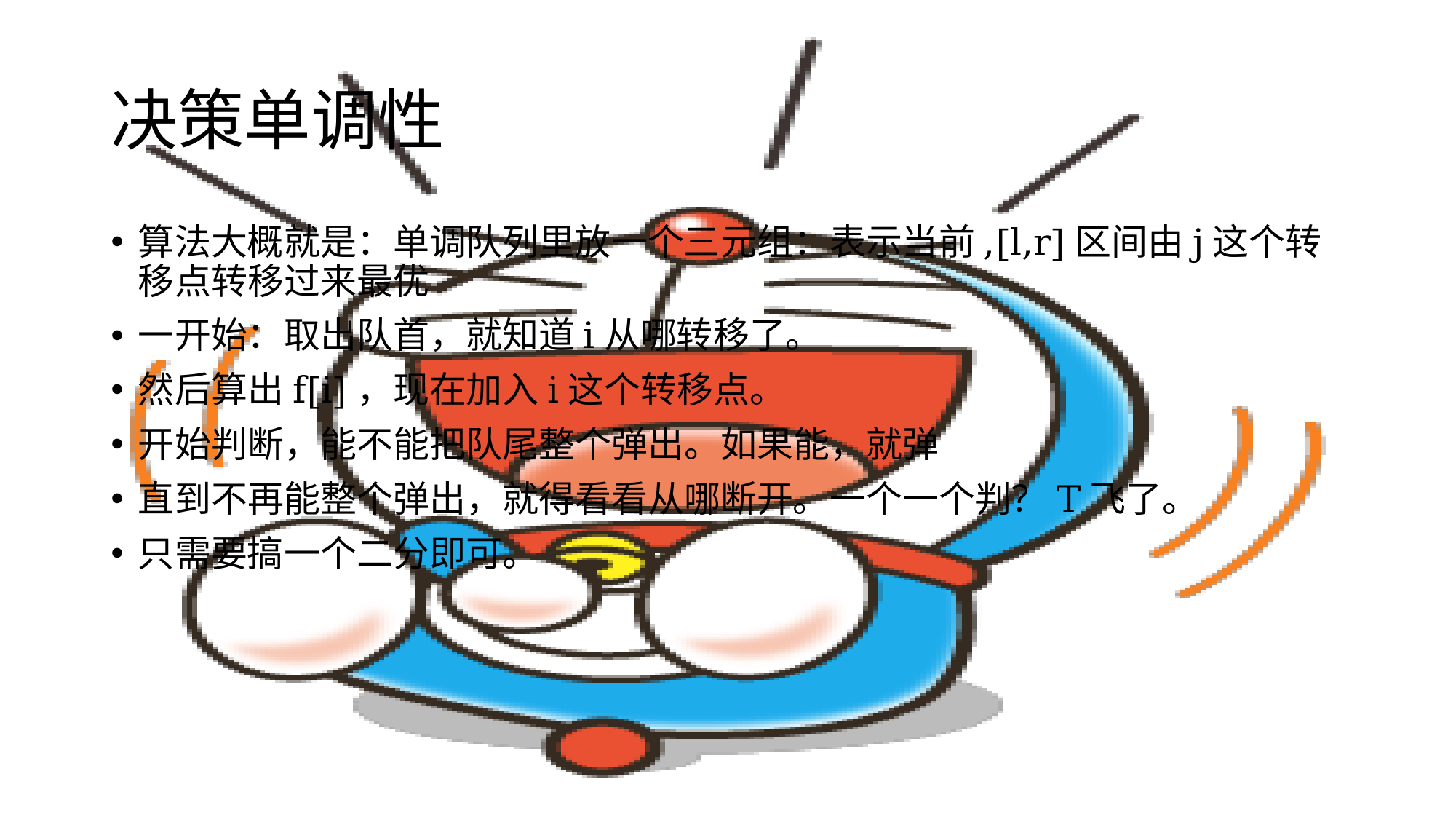

# 决策单调性
算法大概就是：单调队列里放一个三元组：表示当前,[l,r]区间由j这个转移点转移过来最优
一开始：取出队首，就知道i从哪转移了。
然后算出f[i]，现在加入i这个转移点。
开始判断，能不能把队尾整个弹出。如果能，就弹
直到不再能整个弹出，就得看看从哪断开。一个一个判？T飞了。
只需要搞一个二分即可。